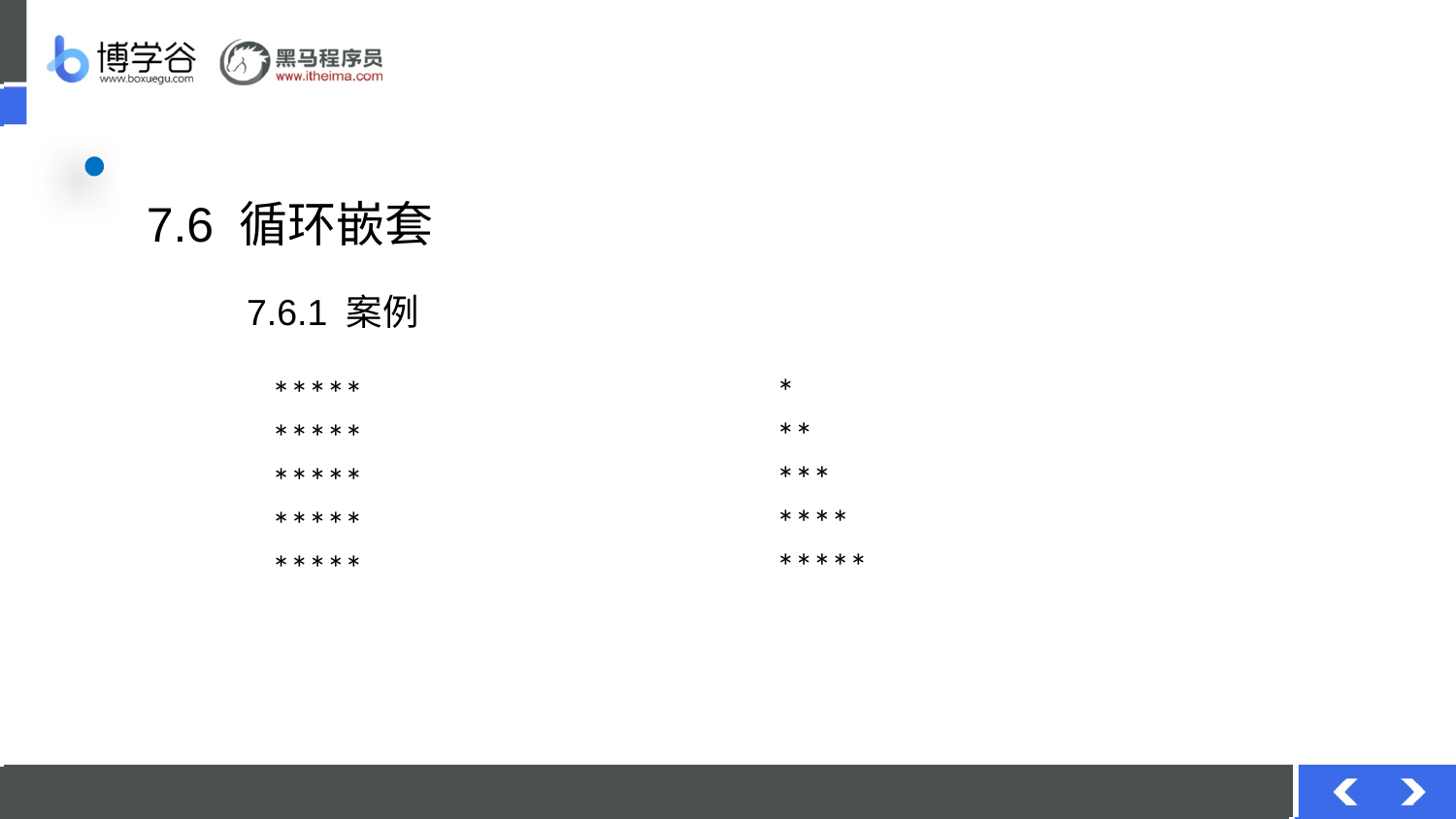

# 7.6 循环嵌套
7.6.1 案例
*
**
***
****
*****
*****
*****
*****
*****
*****